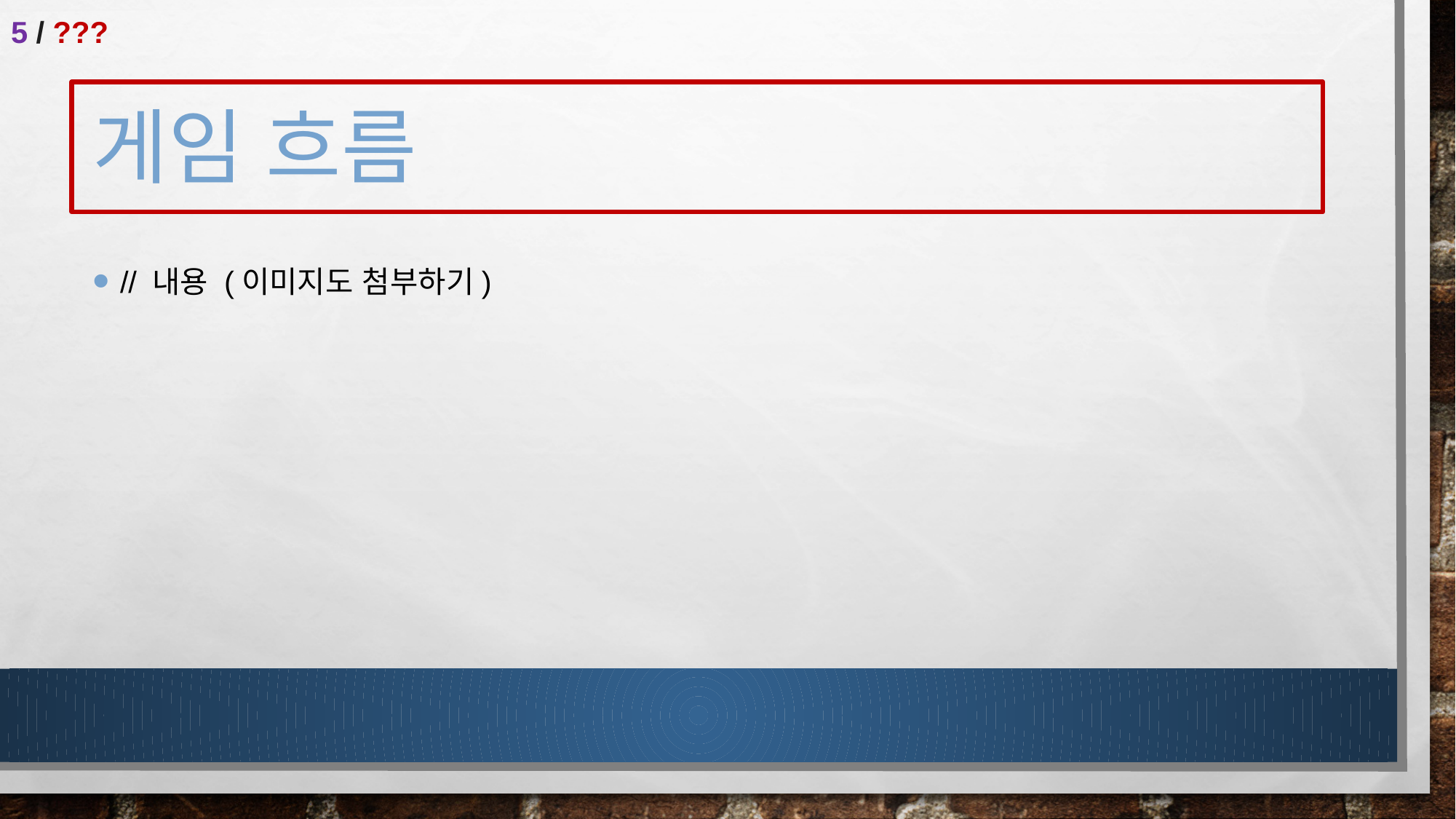

5 / ???

# 게임 흐름
// 내용 (이미지도 첨부하기)